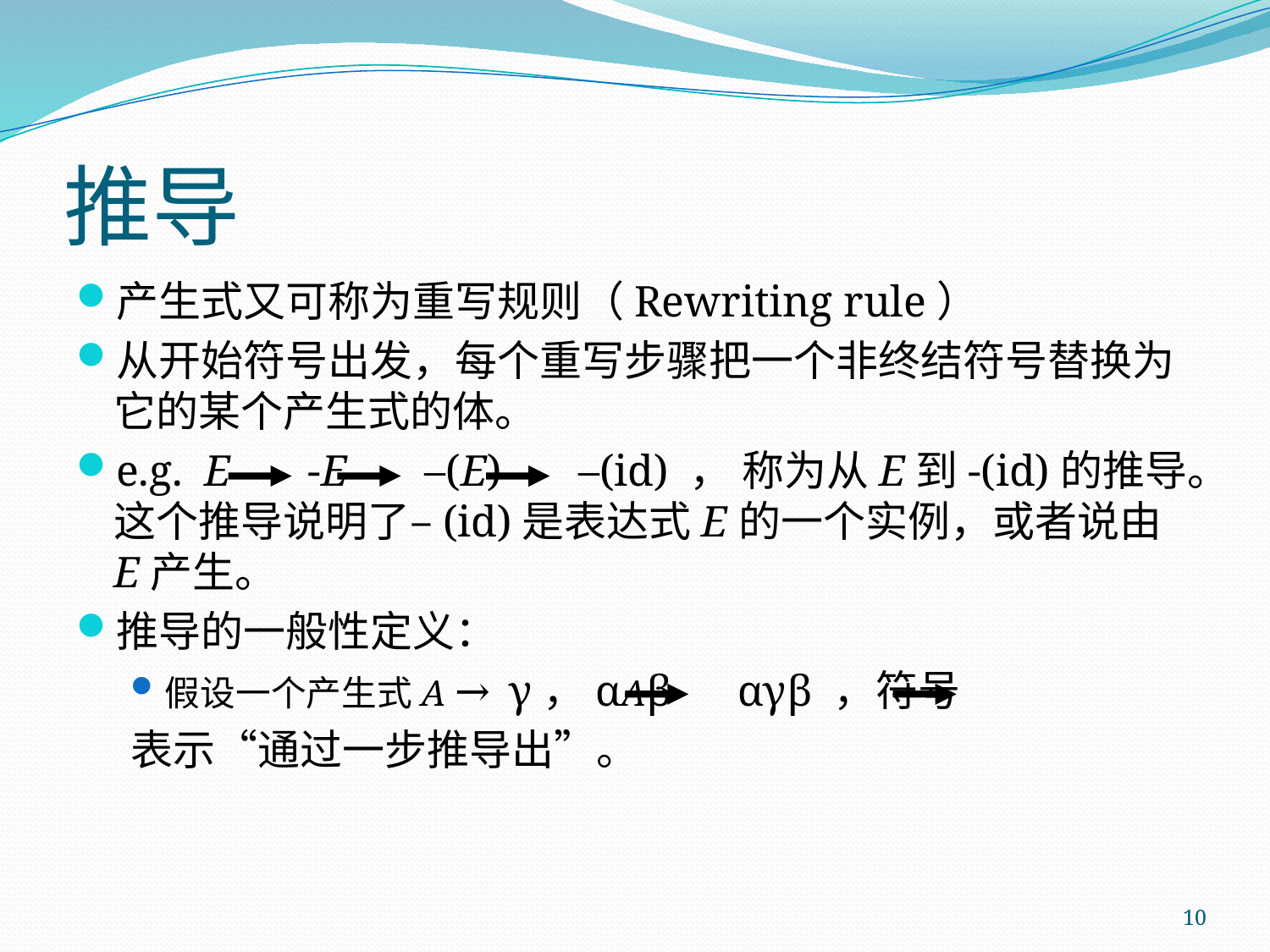

# 推导
产生式又可称为重写规则（Rewriting rule）
从开始符号出发，每个重写步骤把一个非终结符号替换为它的某个产生式的体。
e.g.  E       -E       –(E)       –(id) ， 称为从E到-(id)的推导。这个推导说明了–(id)是表达式E的一个实例，或者说由E产生。
推导的一般性定义：
假设一个产生式A → γ，αAβ      αγβ ，符号
表示“通过一步推导出”。

10